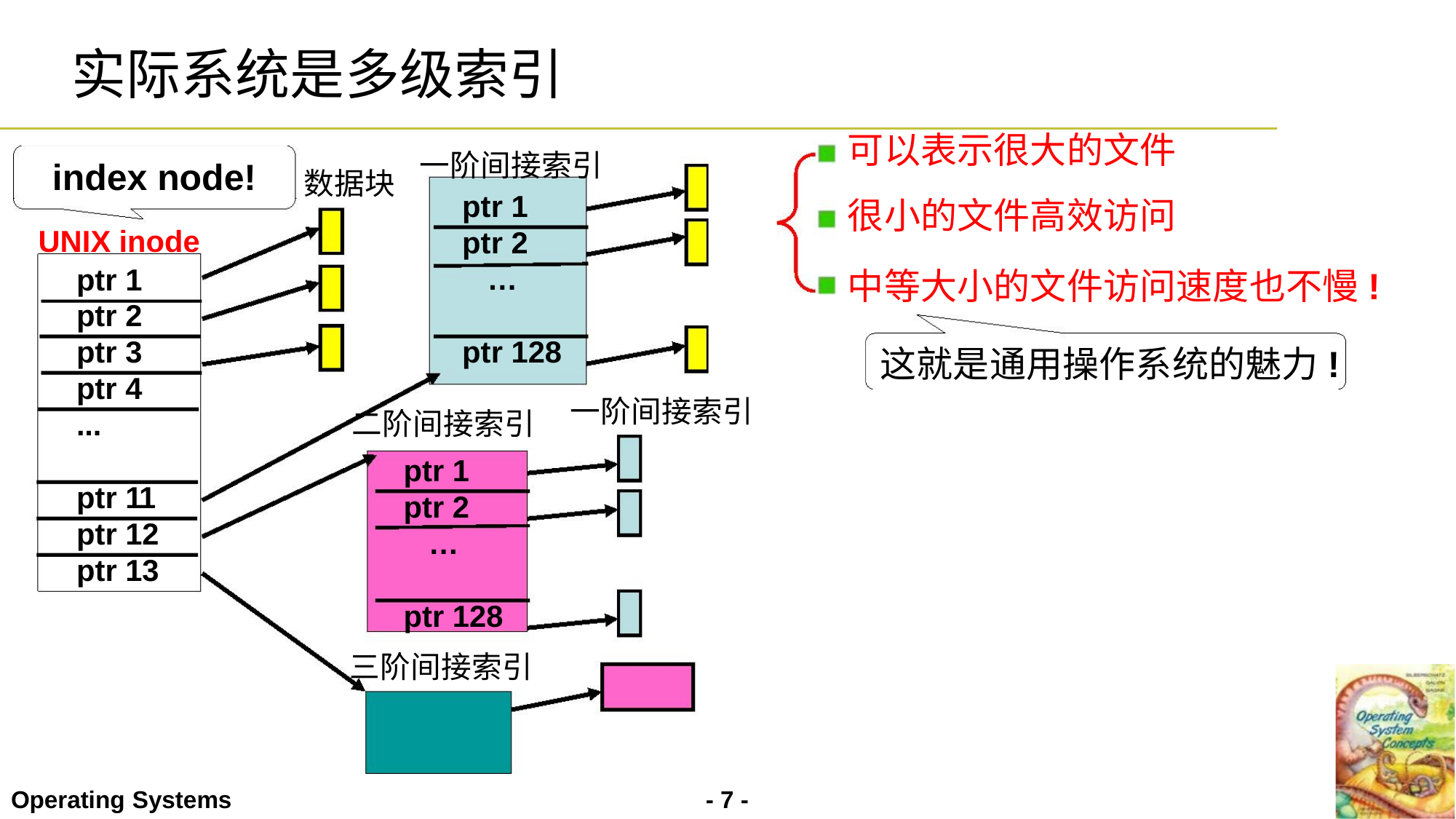

实际系统是多级索引

可以表示很大的文件

一阶间接索引
index node!
数据块
ptr 1
ptr 2
…
很小的文件高效访问
UNIX inode
ptr 1
中等大小的文件访问速度也不慢!
ptr 2

ptr 128
ptr 3
ptr 4
...
这就是通用操作系统的魅力!
一阶间接索引
二阶间接索引
ptr 1
ptr 2
…
ptr 11
ptr 12
ptr 13
ptr 128
三阶间接索引

- 7 -
Operating Systems